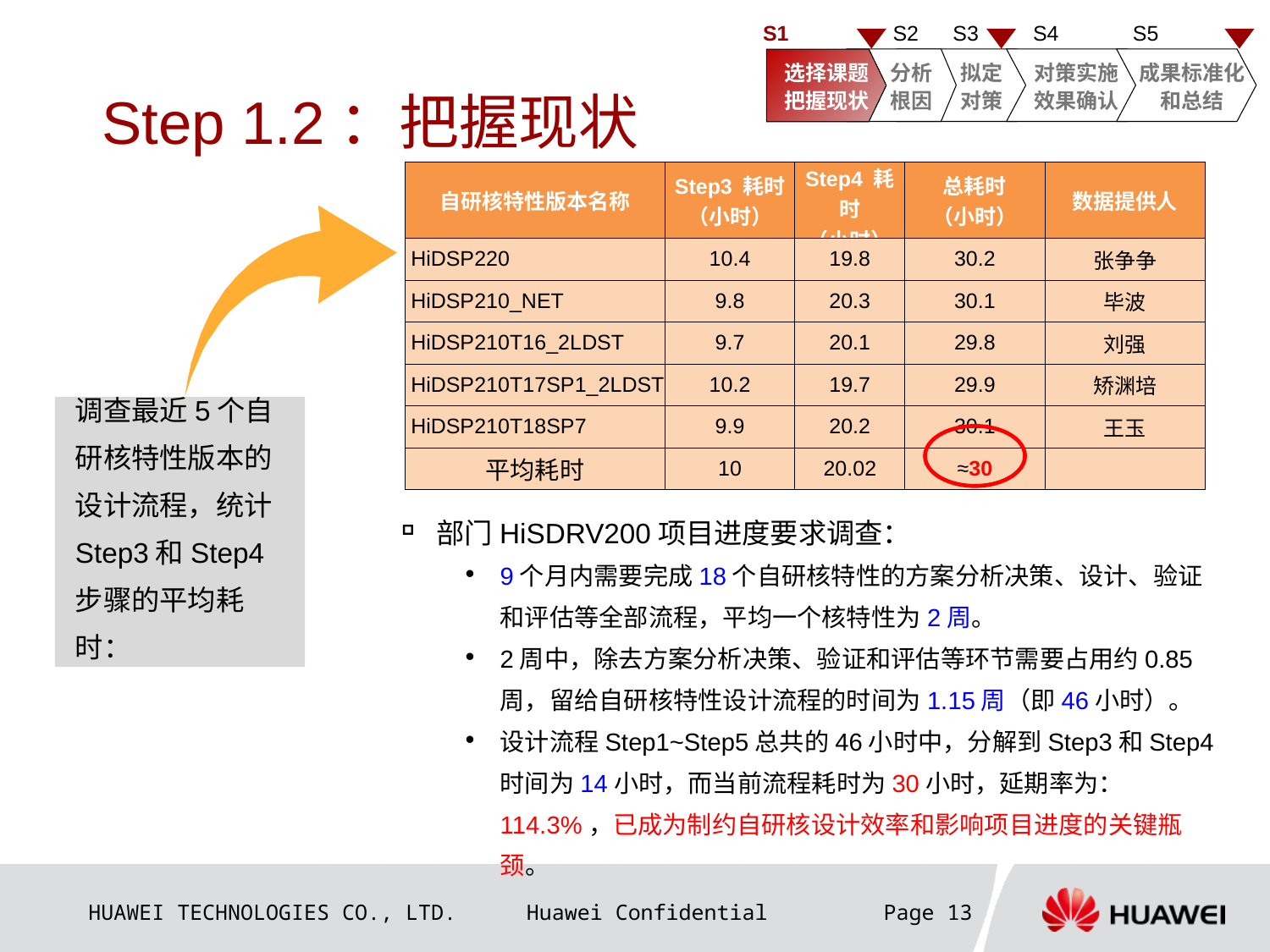

S1
S2
S3
S4
S5

选择课题
把握现状
分析根因
拟定对策
对策实施
效果确认
成果标准化
和总结
# Step 1.2：把握现状
| 自研核特性版本名称 | Step3 耗时 （小时） | Step4 耗时 （小时） | 总耗时 （小时） | 数据提供人 |
| --- | --- | --- | --- | --- |
| HiDSP220 | 10.4 | 19.8 | 30.2 | 张争争 |
| HiDSP210\_NET | 9.8 | 20.3 | 30.1 | 毕波 |
| HiDSP210T16\_2LDST | 9.7 | 20.1 | 29.8 | 刘强 |
| HiDSP210T17SP1\_2LDST | 10.2 | 19.7 | 29.9 | 矫渊培 |
| HiDSP210T18SP7 | 9.9 | 20.2 | 30.1 | 王玉 |
| 平均耗时 | 10 | 20.02 | ≈30 |  |

调查最近5个自研核特性版本的设计流程，统计Step3和Step4步骤的平均耗时：

部门HiSDRV200项目进度要求调查：
9个月内需要完成18个自研核特性的方案分析决策、设计、验证和评估等全部流程，平均一个核特性为2周。
2周中，除去方案分析决策、验证和评估等环节需要占用约0.85周，留给自研核特性设计流程的时间为1.15周（即46小时）。
设计流程Step1~Step5总共的46小时中，分解到Step3和Step4时间为14小时，而当前流程耗时为30小时，延期率为：114.3%，已成为制约自研核设计效率和影响项目进度的关键瓶颈。
Page 13